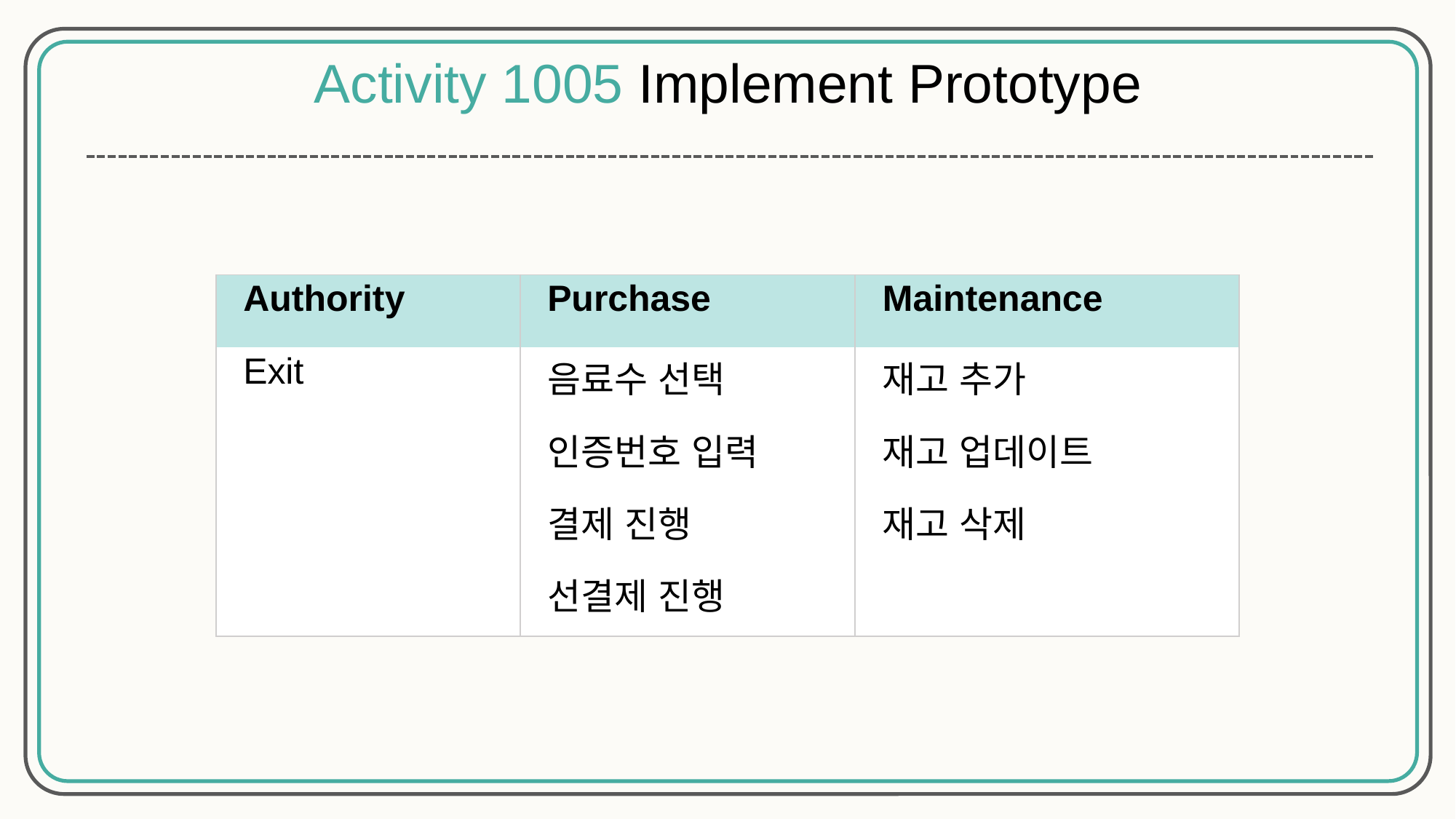

Activity 1005 Implement Prototype
| Authority | Purchase | Maintenance |
| --- | --- | --- |
| Exit | 음료수 선택 | 재고 추가 |
|  | 인증번호 입력 | 재고 업데이트 |
|  | 결제 진행 | 재고 삭제 |
|  | 선결제 진행 |  |